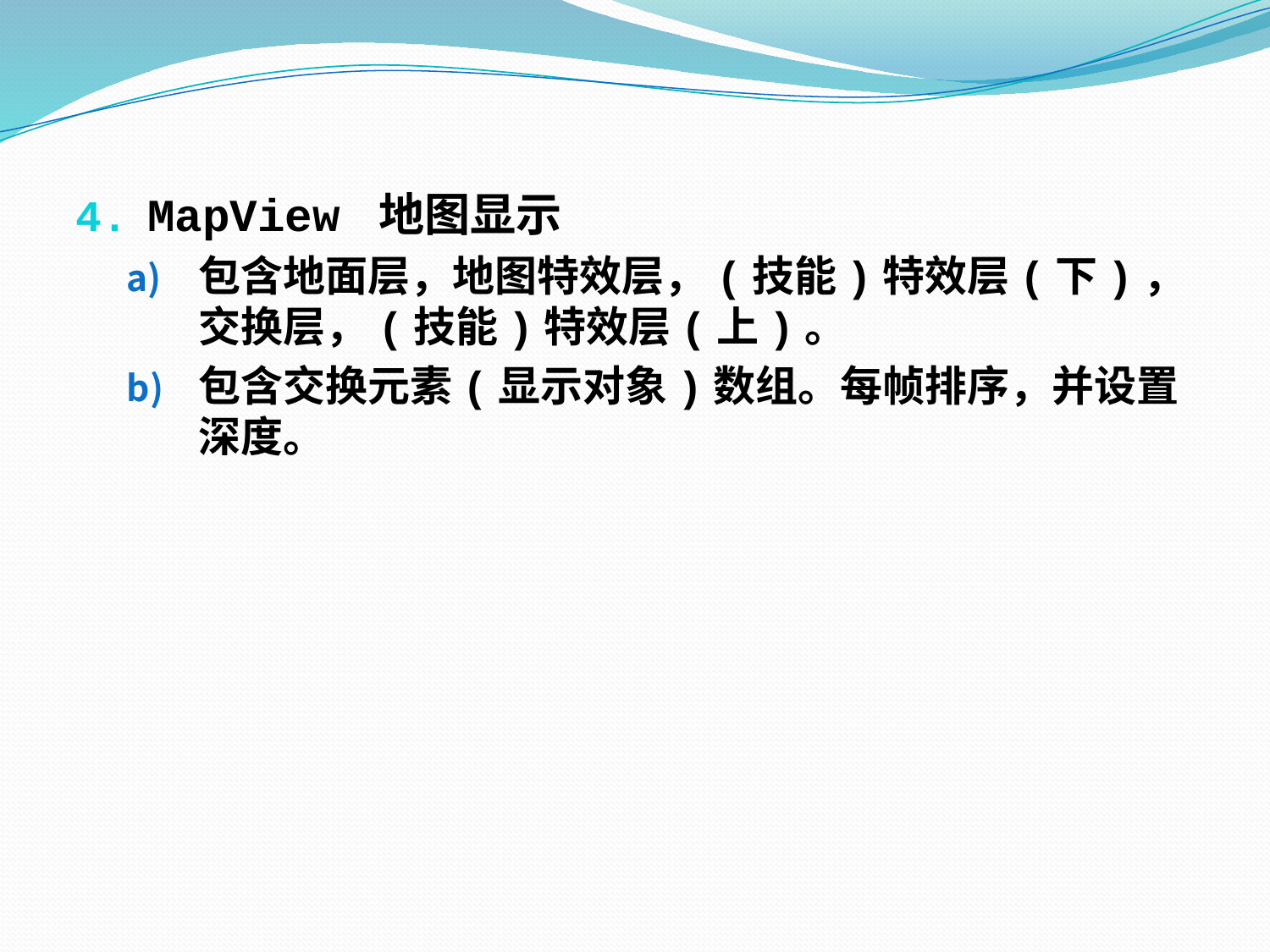

MapView 地图显示
包含地面层，地图特效层，(技能)特效层(下)，交换层，(技能)特效层(上)。
包含交换元素(显示对象)数组。每帧排序，并设置深度。